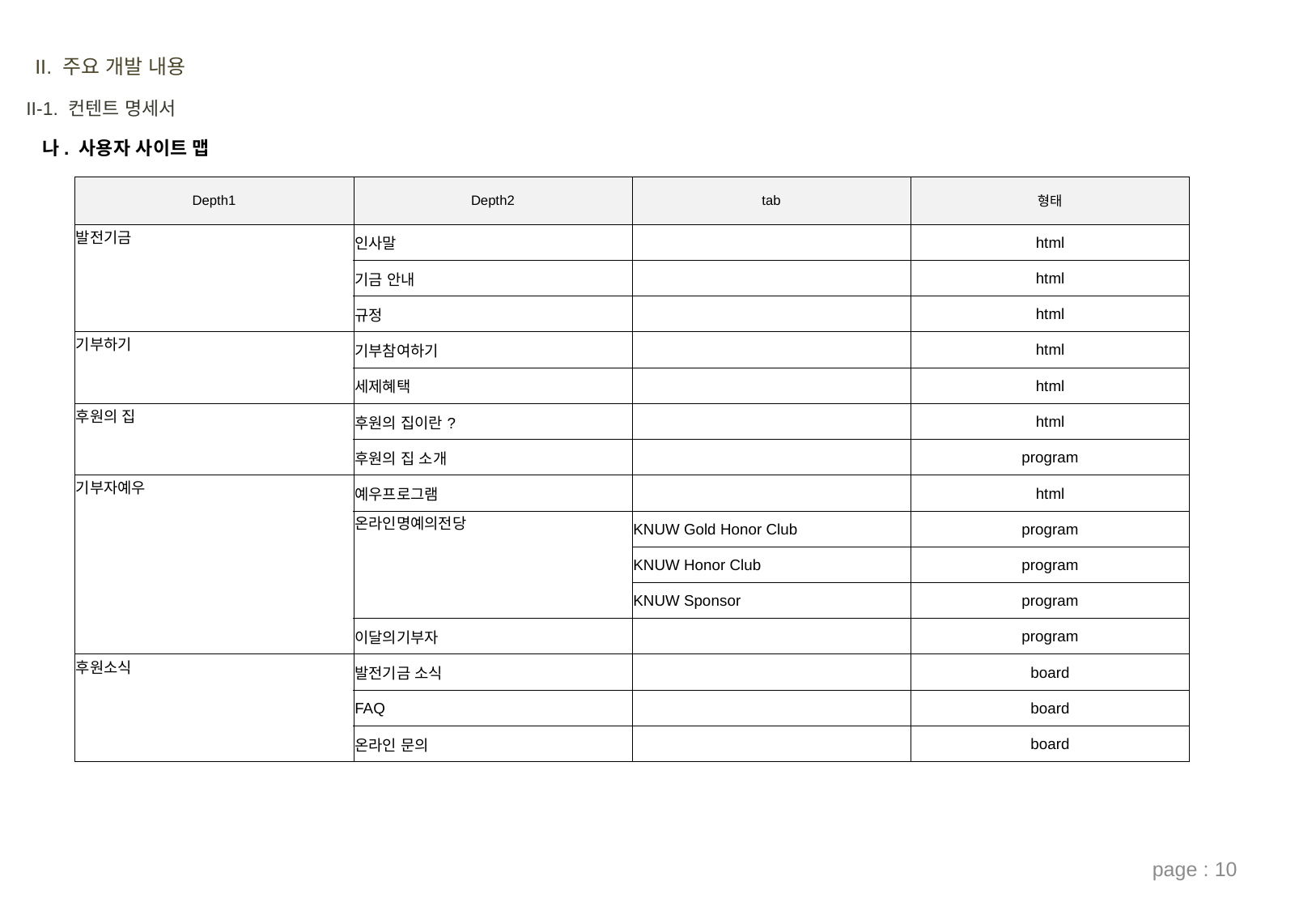

II-1. 컨텐트 명세서
나. 사용자 사이트 맵
| Depth1 | Depth2 | tab | 형태 |
| --- | --- | --- | --- |
| 발전기금 | 인사말 |  | html |
|  | 기금 안내 |  | html |
|  | 규정 |  | html |
| 기부하기 | 기부참여하기 |  | html |
|  | 세제혜택 |  | html |
| 후원의 집 | 후원의 집이란? |  | html |
|  | 후원의 집 소개 |  | program |
| 기부자예우 | 예우프로그램 |  | html |
|  | 온라인명예의전당 | KNUW Gold Honor Club | program |
|  |  | KNUW Honor Club | program |
|  |  | KNUW Sponsor | program |
|  | 이달의기부자 |  | program |
| 후원소식 | 발전기금 소식 |  | board |
|  | FAQ |  | board |
|  | 온라인 문의 |  | board |
page : 10